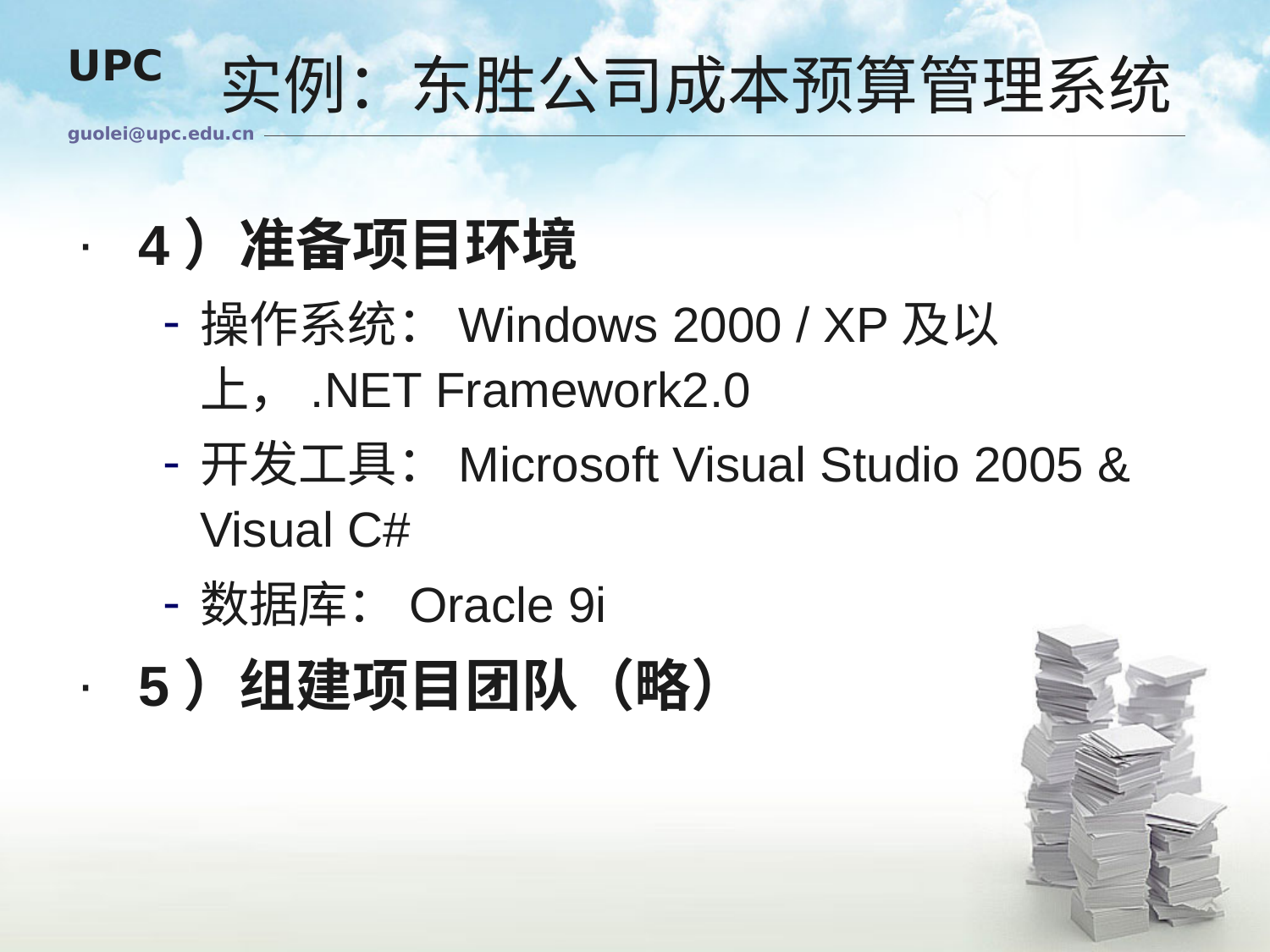

# 实例：东胜公司成本预算管理系统
guolei@upc.edu.cn
4）准备项目环境
操作系统：Windows 2000 / XP及以上，.NET Framework2.0
开发工具：Microsoft Visual Studio 2005 & Visual C#
数据库：Oracle 9i
5）组建项目团队（略）